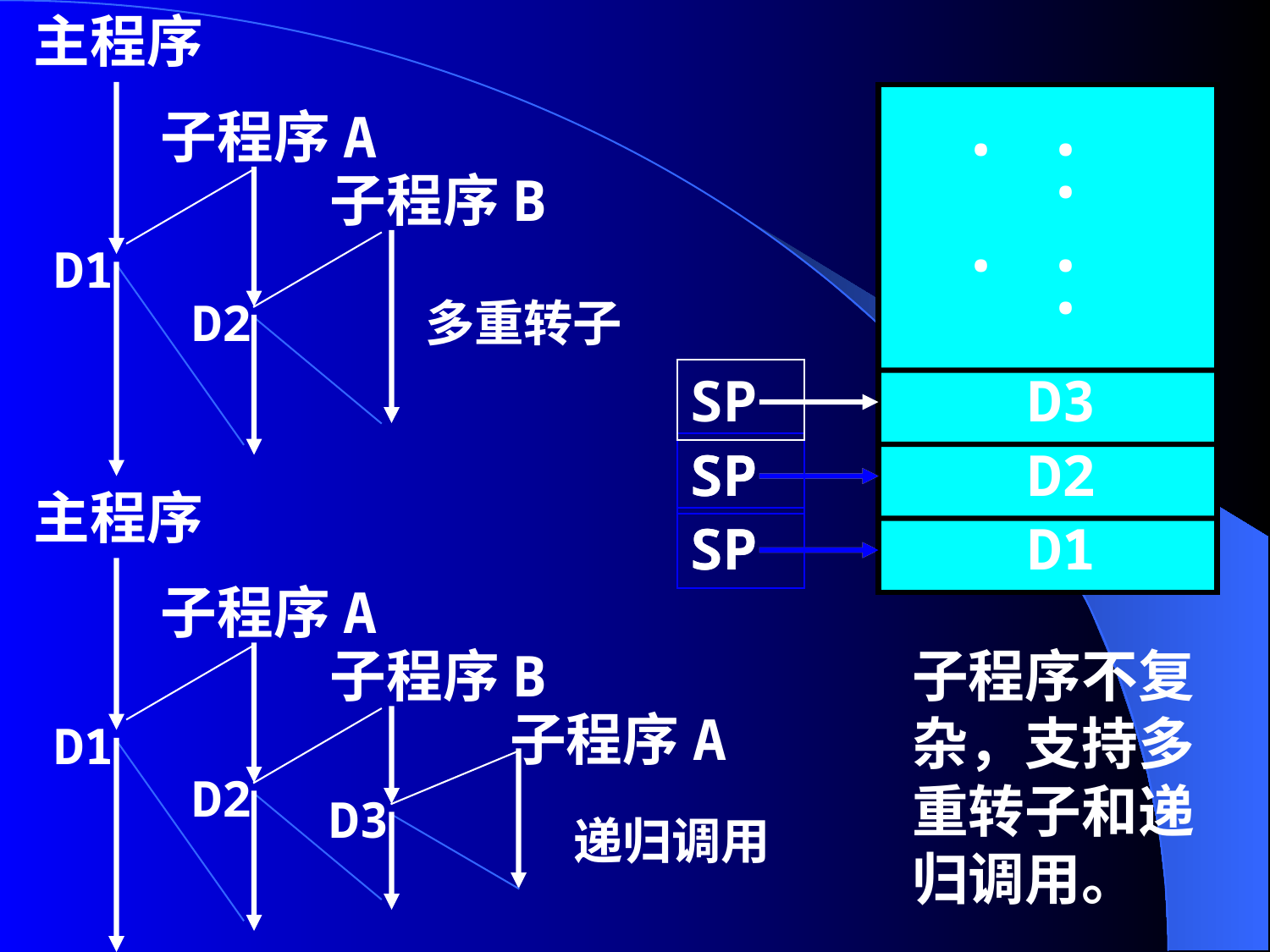

主程序

...
...

子程序A
子程序B

D1

D2
多重转子

SP

D3
SP

SP

D2
主程序
SP

SP

D1

子程序A
子程序B
子程序不复杂，支持多重转子和递归调用。

子程序A
D1

D2
D3

递归调用